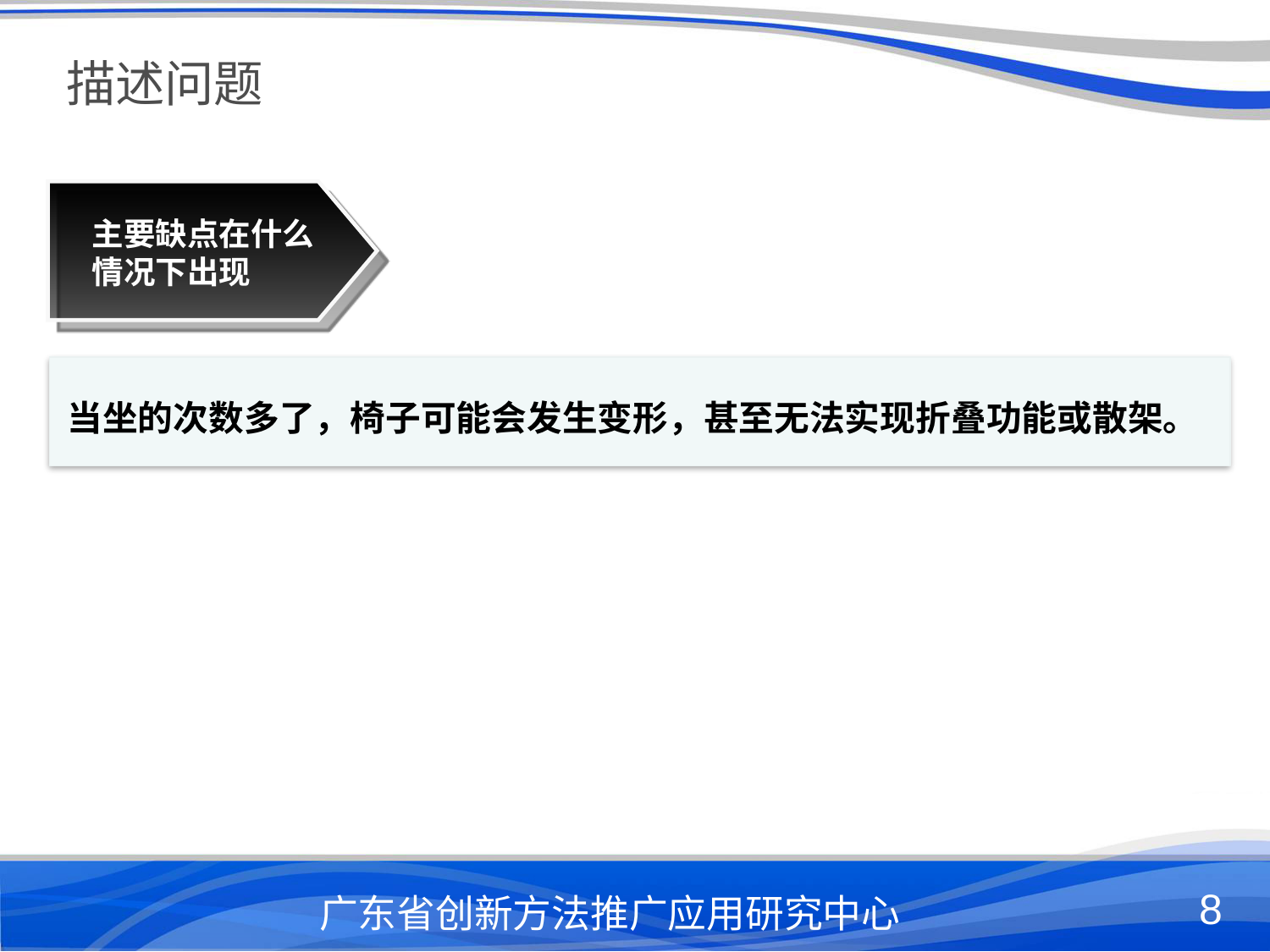

描述问题

主要缺点在什么情况下出现
当坐的次数多了，椅子可能会发生变形，甚至无法实现折叠功能或散架。

广东省创新方法推广应用研究中心
8